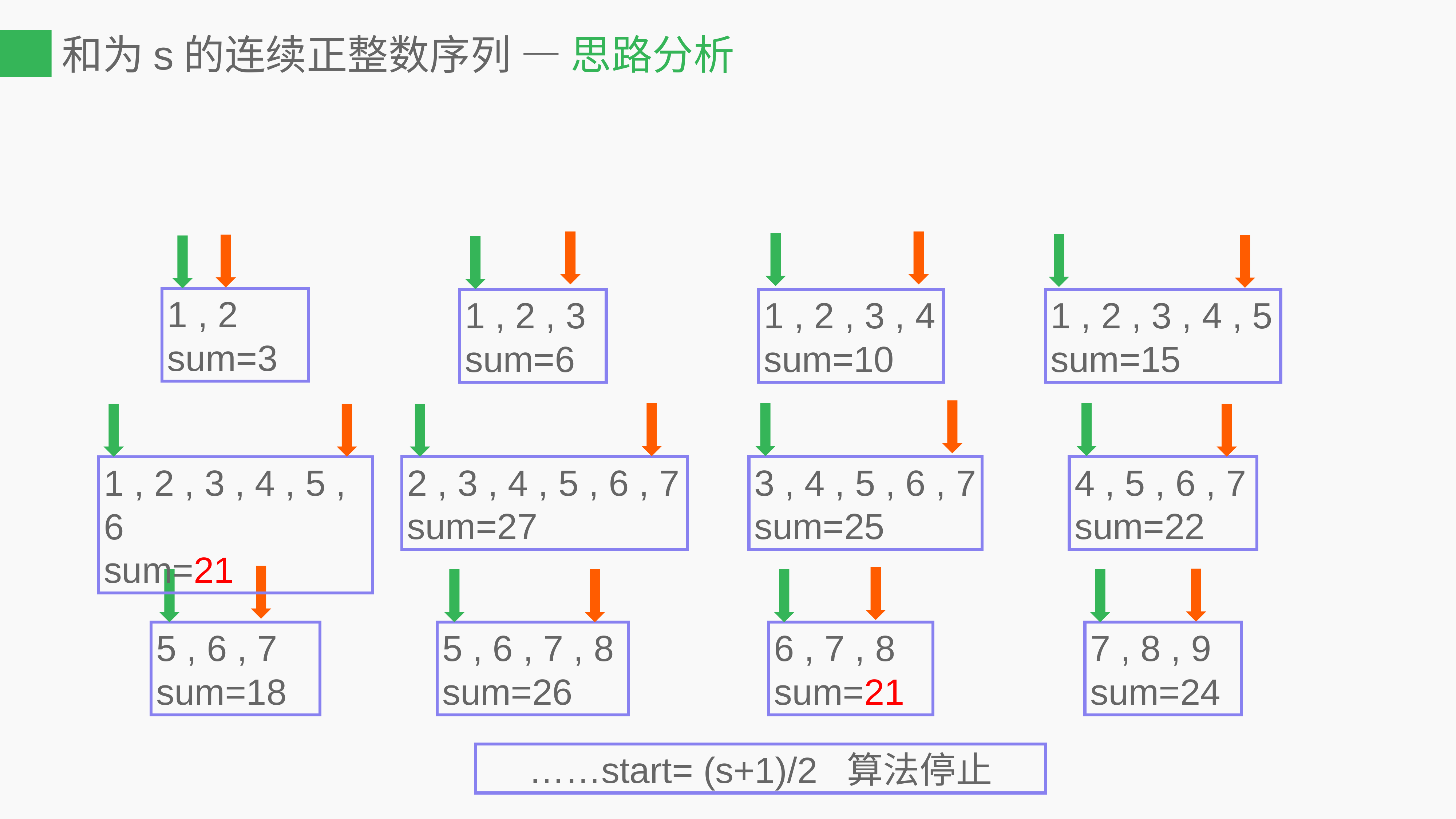

# 和为s的连续正整数序列 — 思路分析

1 , 2 , 3
sum=6

1 , 2 , 3 , 4
sum=10

1 , 2 , 3 , 4 , 5
sum=15

1 , 2
sum=3

3 , 4 , 5 , 6 , 7
sum=25

2 , 3 , 4 , 5 , 6 , 7
sum=27

4 , 5 , 6 , 7
sum=22

1 , 2 , 3 , 4 , 5 , 6
sum=21

5 , 6 , 7
sum=18

6 , 7 , 8
sum=21

7 , 8 , 9
sum=24

5 , 6 , 7 , 8
sum=26
……start= (s+1)/2  算法停止